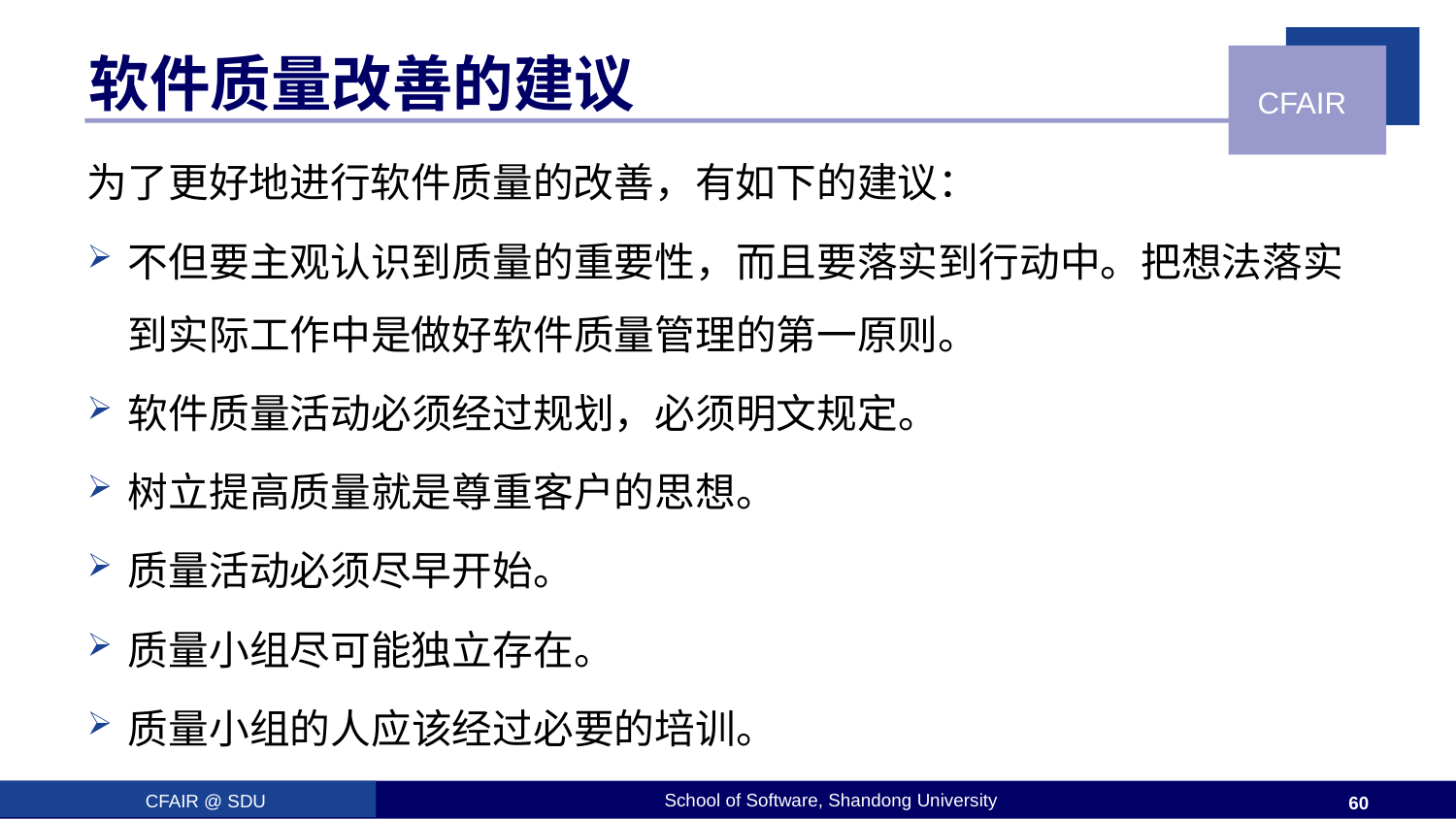

# 软件质量改善的建议
为了更好地进行软件质量的改善，有如下的建议：
不但要主观认识到质量的重要性，而且要落实到行动中。把想法落实到实际工作中是做好软件质量管理的第一原则。
软件质量活动必须经过规划，必须明文规定。
树立提高质量就是尊重客户的思想。
质量活动必须尽早开始。
质量小组尽可能独立存在。
质量小组的人应该经过必要的培训。